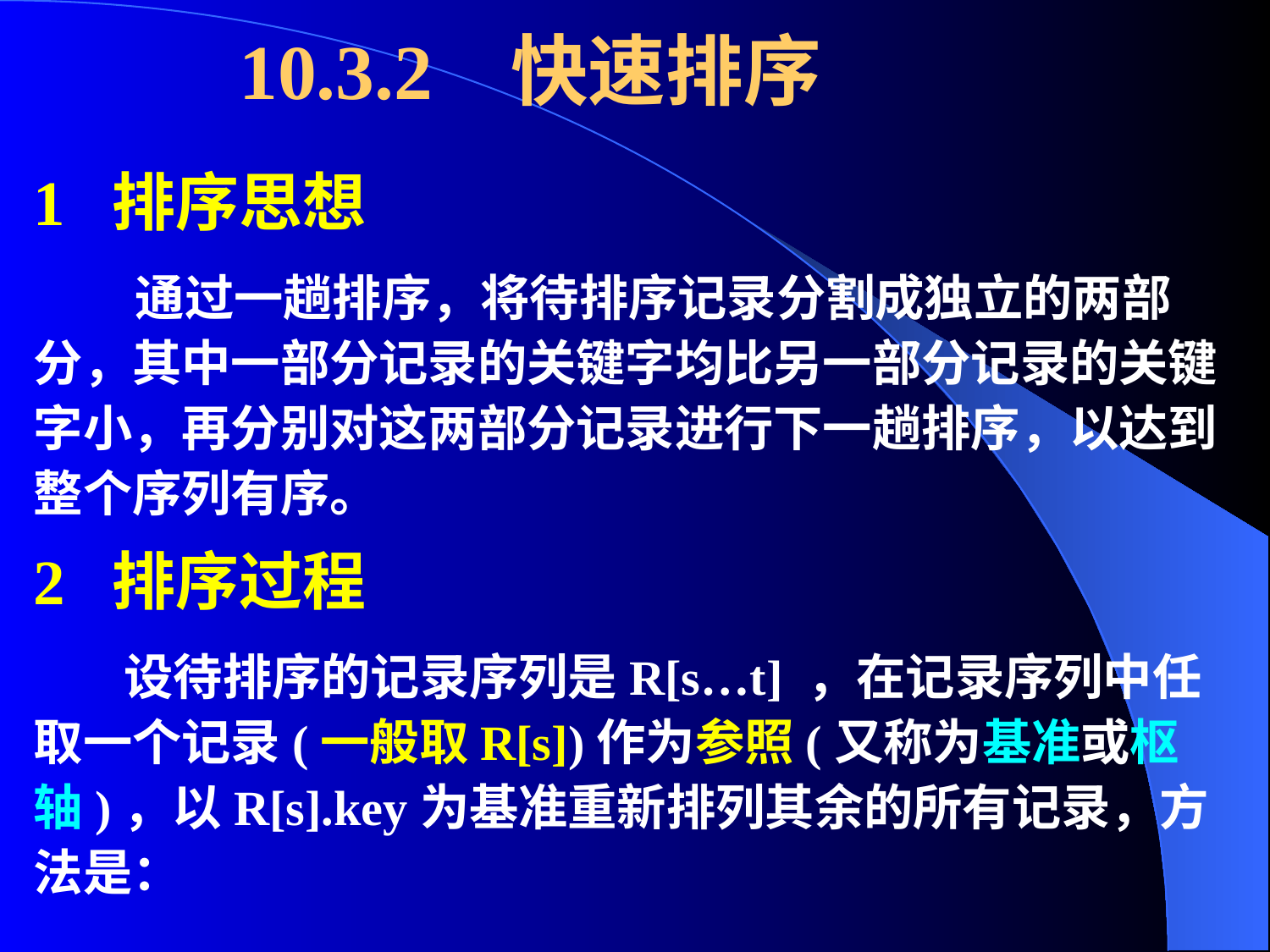

# 10.3.2   快速排序
1  排序思想
        通过一趟排序，将待排序记录分割成独立的两部分，其中一部分记录的关键字均比另一部分记录的关键字小，再分别对这两部分记录进行下一趟排序，以达到整个序列有序。
2  排序过程
       设待排序的记录序列是R[s…t] ，在记录序列中任取一个记录(一般取R[s])作为参照(又称为基准或枢轴)，以R[s].key为基准重新排列其余的所有记录，方法是：